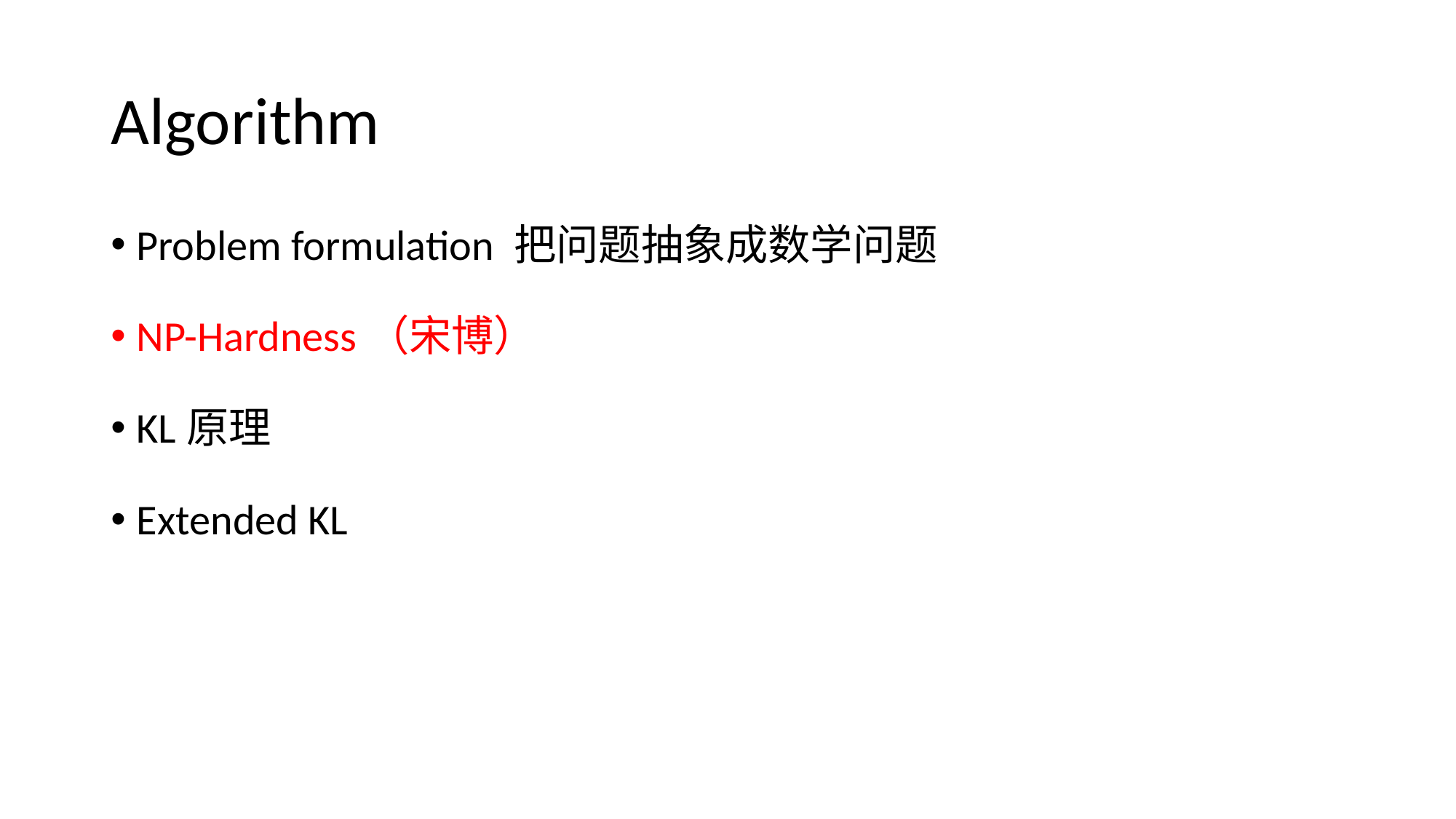

Algorithm
Problem formulation 把问题抽象成数学问题

NP-Hardness（宋博）

KL原理

Extended KL